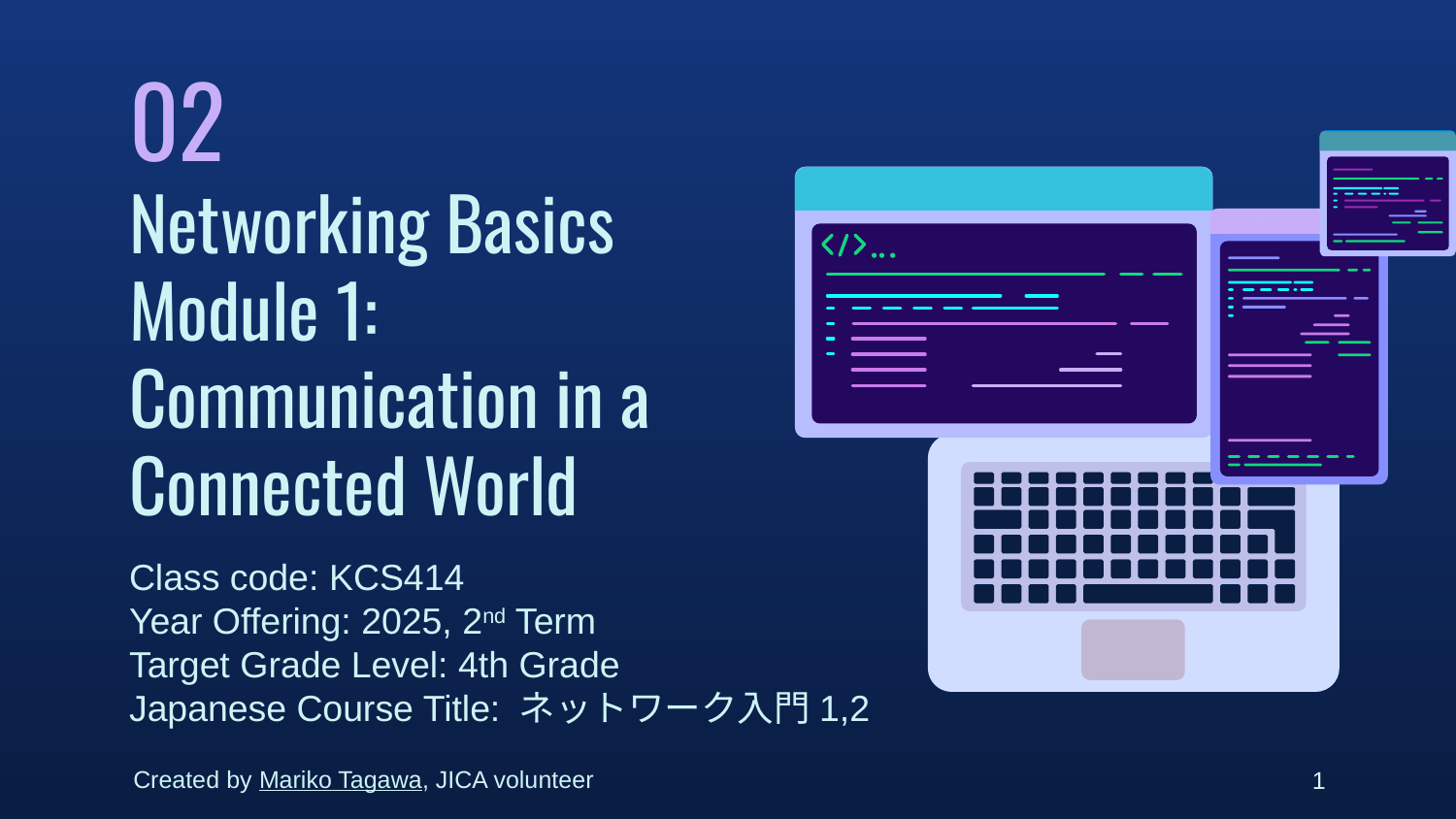

# 02 Networking Basics　 Module 1: Communication in a Connected World

Class code: KCS414
Year Offering: 2025, 2nd Term
Target Grade Level: 4th Grade
Japanese Course Title: ネットワーク入門1,2

Created by Mariko Tagawa, JICA volunteer
1